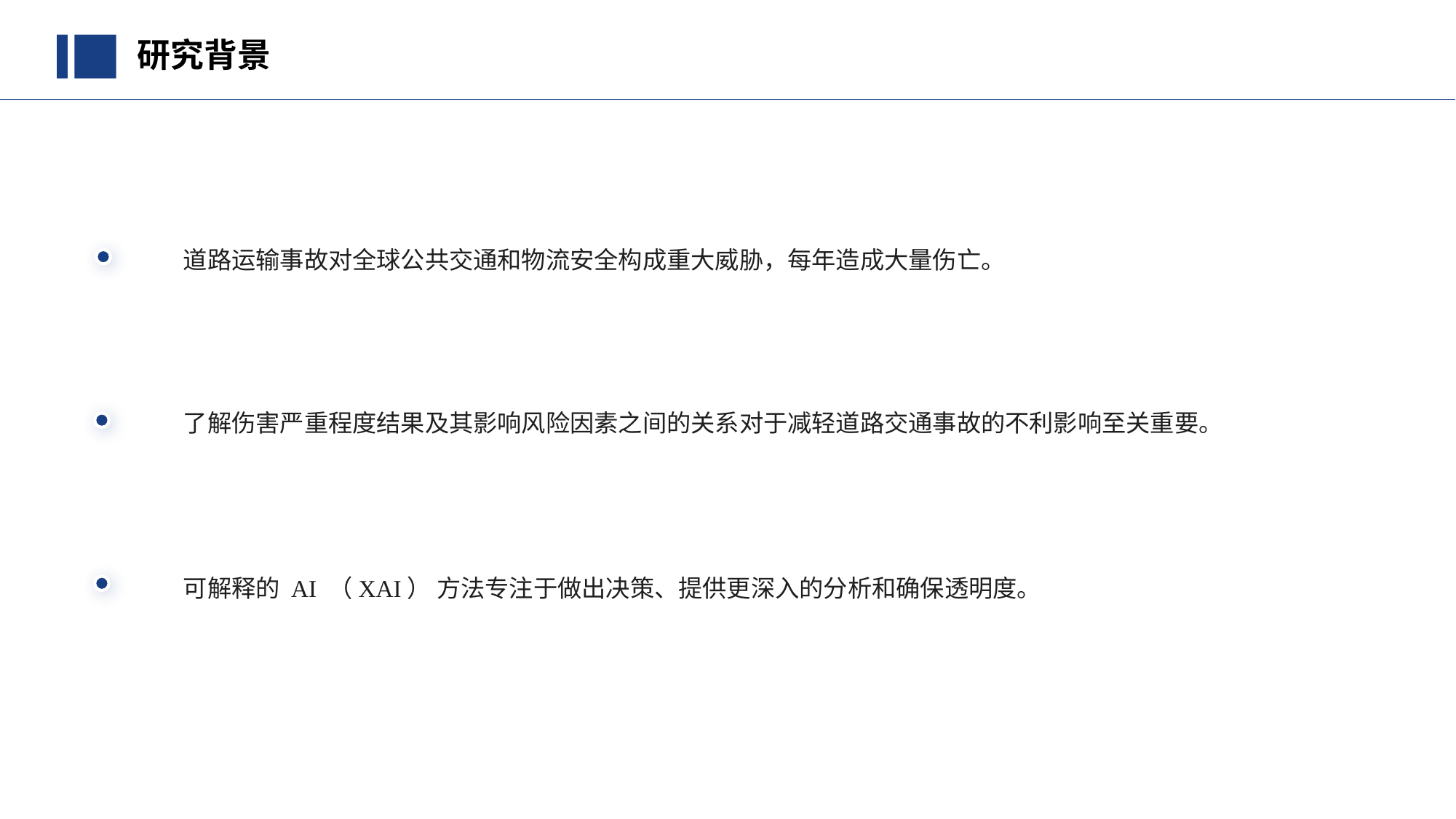

研究背景
道路运输事故对全球公共交通和物流安全构成重大威胁，每年造成大量伤亡。

了解伤害严重程度结果及其影响风险因素之间的关系对于减轻道路交通事故的不利影响至关重要。

可解释的 AI （XAI） 方法专注于做出决策、提供更深入的分析和确保透明度。